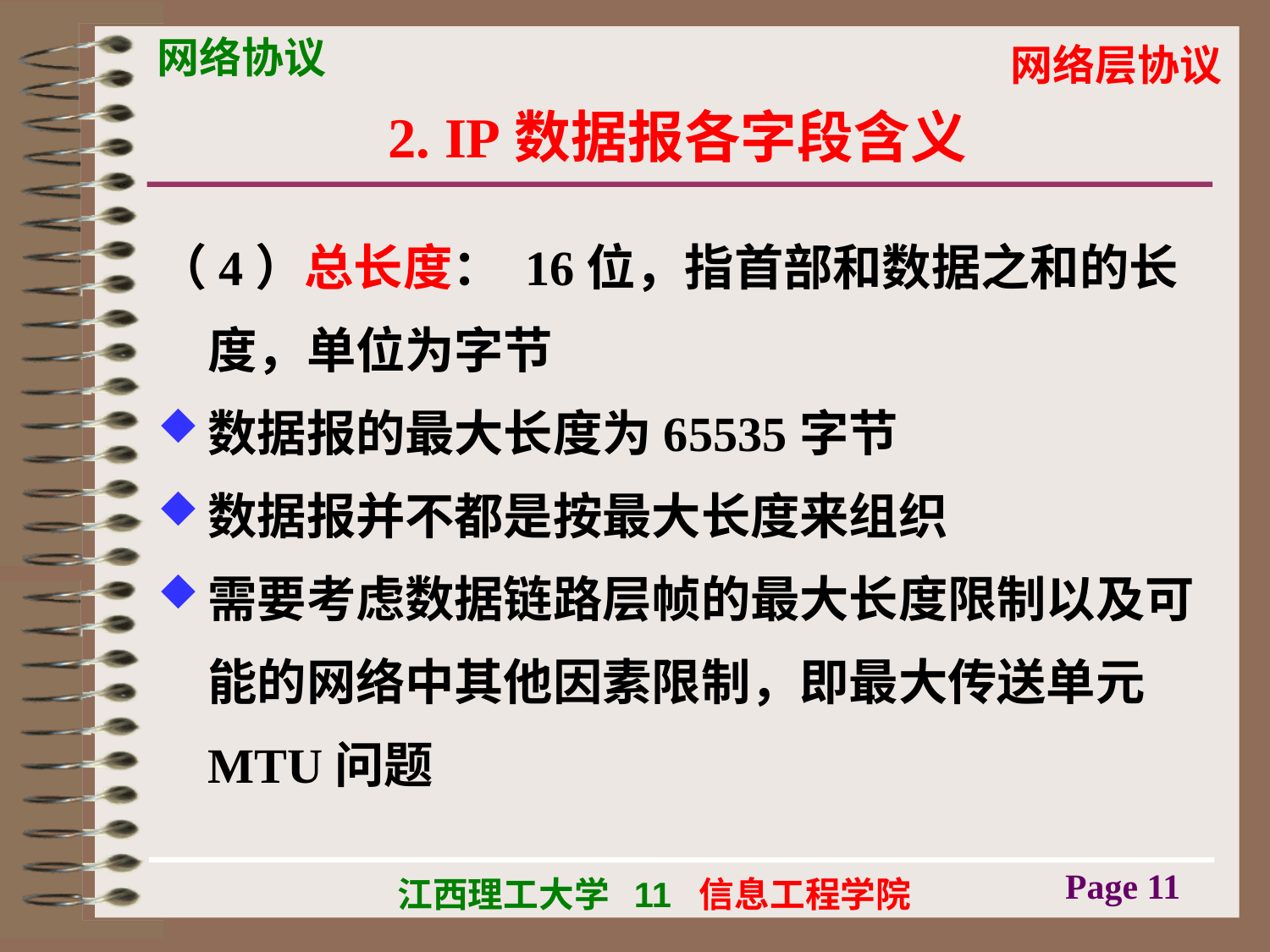

# 2. IP数据报各字段含义
（4）总长度： 16位，指首部和数据之和的长度，单位为字节
数据报的最大长度为65535字节
数据报并不都是按最大长度来组织
需要考虑数据链路层帧的最大长度限制以及可能的网络中其他因素限制，即最大传送单元MTU问题
Page 11